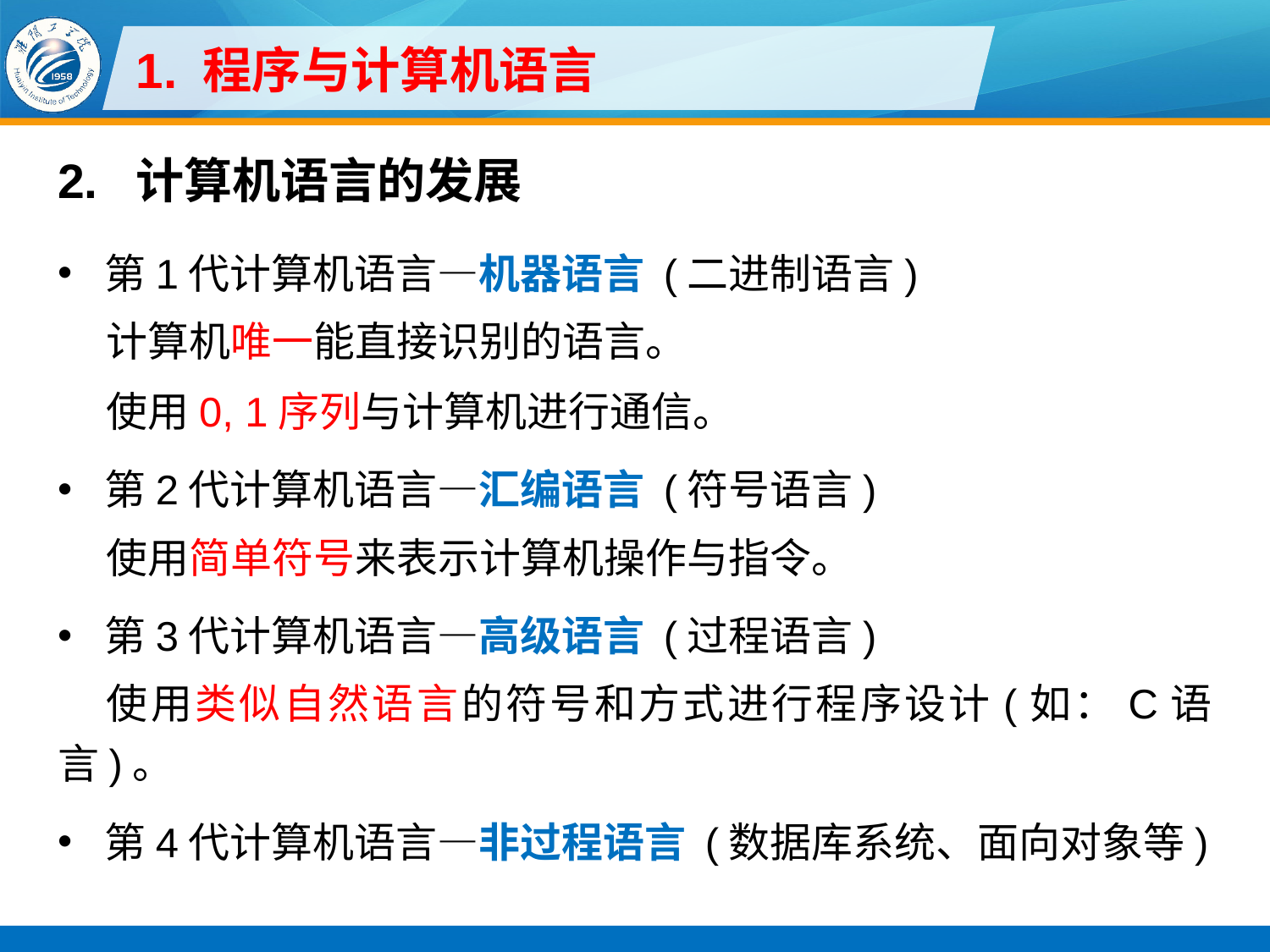

# 1. 程序与计算机语言
2.  计算机语言的发展
第1代计算机语言—机器语言 (二进制语言)
计算机唯一能直接识别的语言。
使用0, 1序列与计算机进行通信。
第2代计算机语言—汇编语言 (符号语言)
使用简单符号来表示计算机操作与指令。
第3代计算机语言—高级语言 (过程语言)
使用类似自然语言的符号和方式进行程序设计(如：C语言)。
第4代计算机语言—非过程语言 (数据库系统、面向对象等)